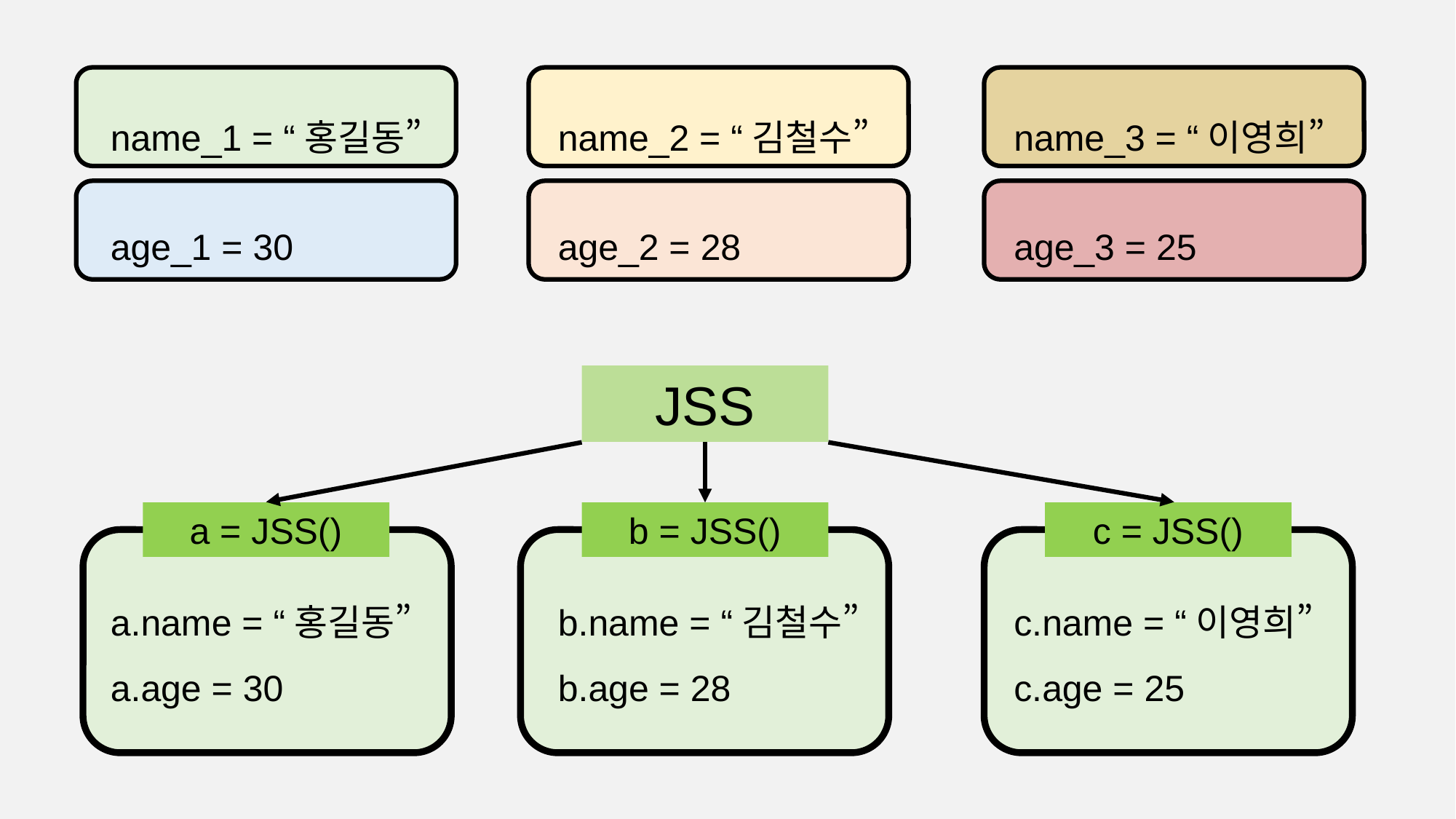

name_1 = “홍길동”
age_1 = 30
name_2 = “김철수”
age_2 = 28
name_3 = “이영희”
age_3 = 25

JSS
a = JSS()
b = JSS()
c = JSS()

a.name = “홍길동”
a.age = 30
b.name = “김철수”
b.age = 28
c.name = “이영희”
c.age = 25